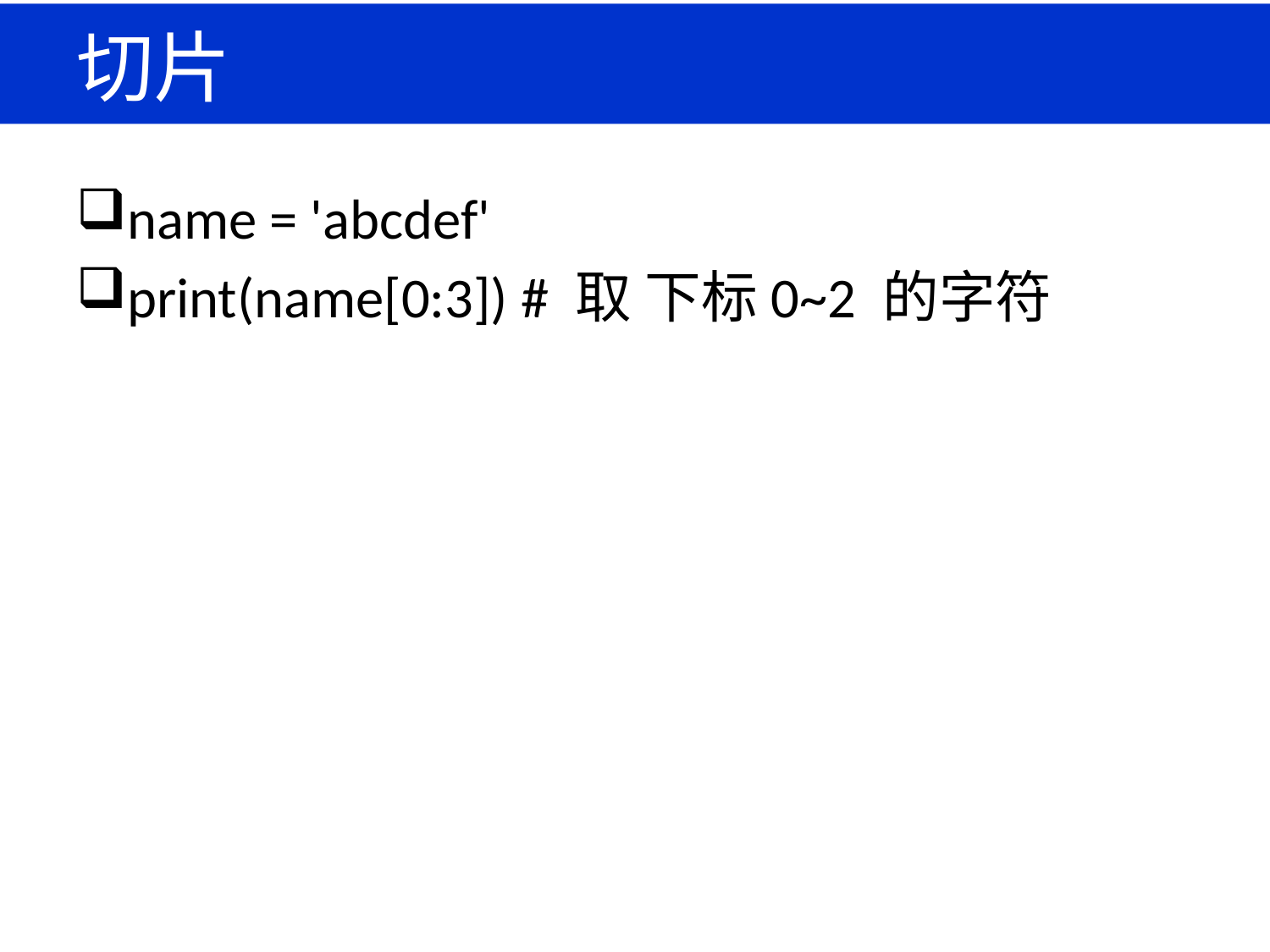

# 切片
name = 'abcdef'
print(name[0:3]) # 取 下标0~2 的字符